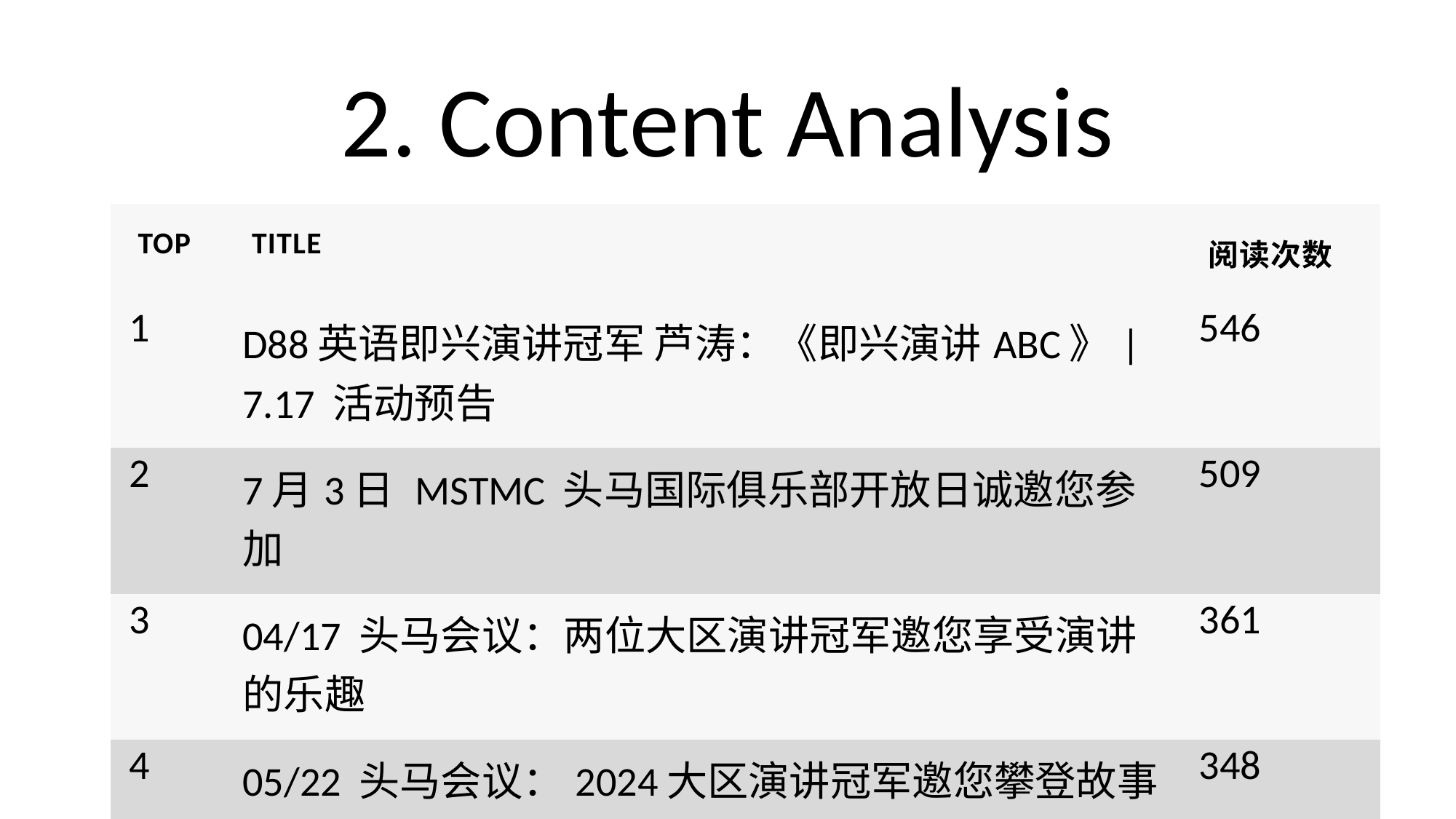

# 2. Content Analysis
| Top | title | 阅读次数 |
| --- | --- | --- |
| 1 | D88英语即兴演讲冠军 芦涛：《即兴演讲ABC》| 7.17 活动预告 | 546 |
| 2 | 7月3日 MSTMC 头马国际俱乐部开放日诚邀您参加 | 509 |
| 3 | 04/17 头马会议：两位大区演讲冠军邀您享受演讲的乐趣 | 361 |
| 4 | 05/22 头马会议：2024大区演讲冠军邀您攀登故事高峰 | 348 |

12